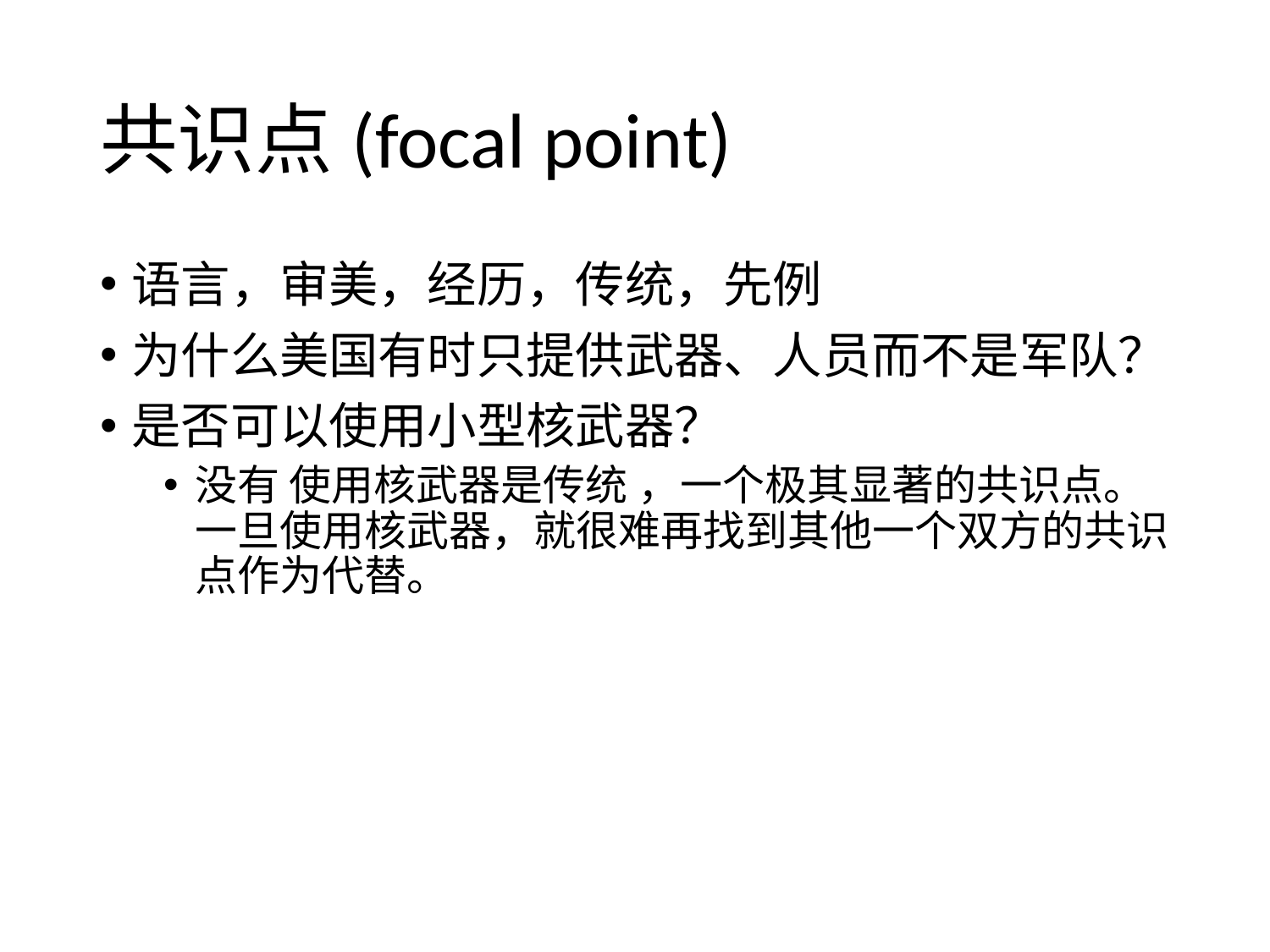

# 共识点(focal point)
语言，审美，经历，传统，先例
为什么美国有时只提供武器、人员而不是军队？
是否可以使用小型核武器？
没有 使用核武器是传统 ，一个极其显著的共识点。一旦使用核武器，就很难再找到其他一个双方的共识点作为代替。